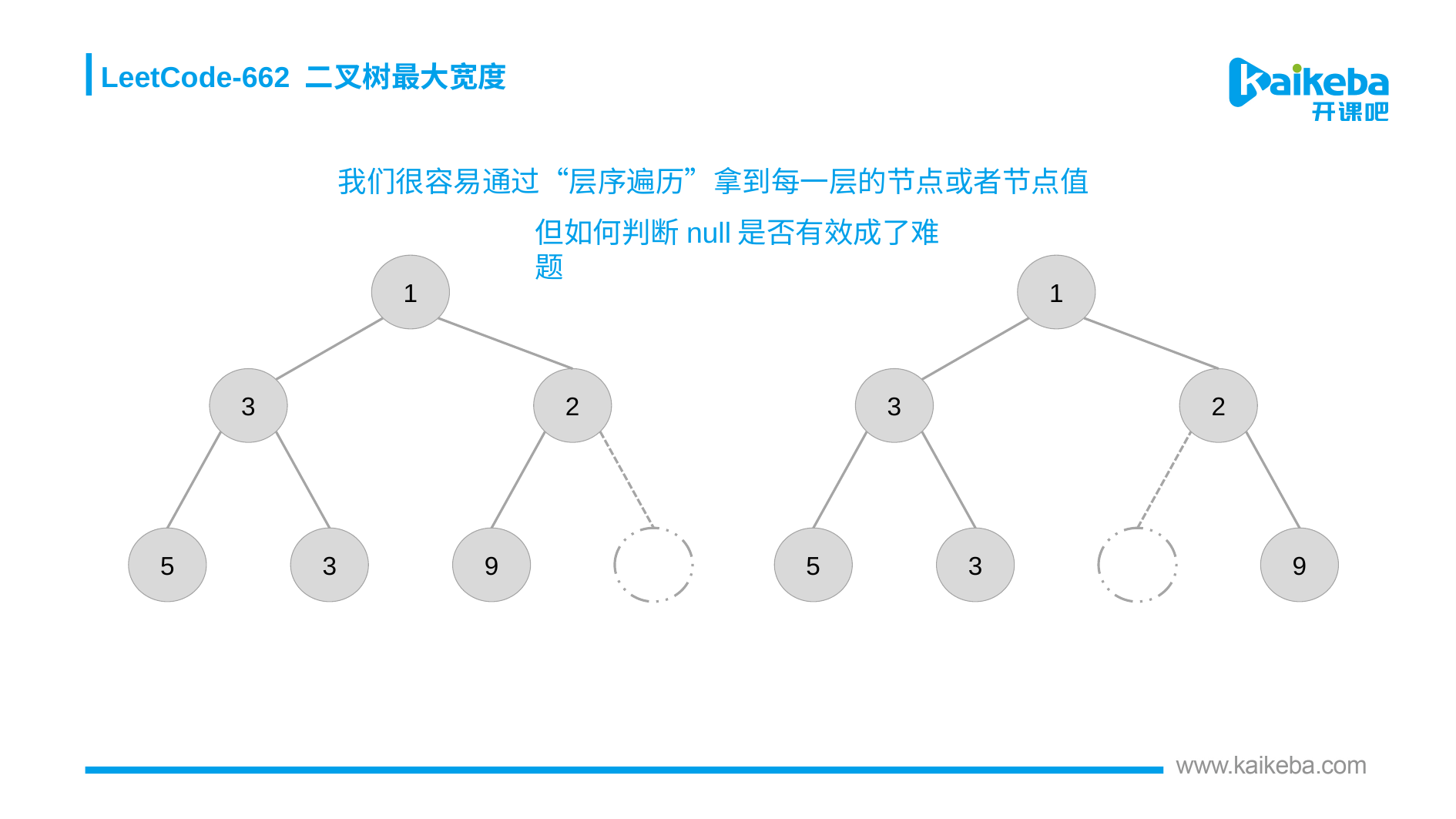

LeetCode-662 二叉树最大宽度
我们很容易通过“层序遍历”拿到每一层的节点或者节点值
但如何判断null是否有效成了难题
1
1
3
2
3
2
5
3
9

5
3

9